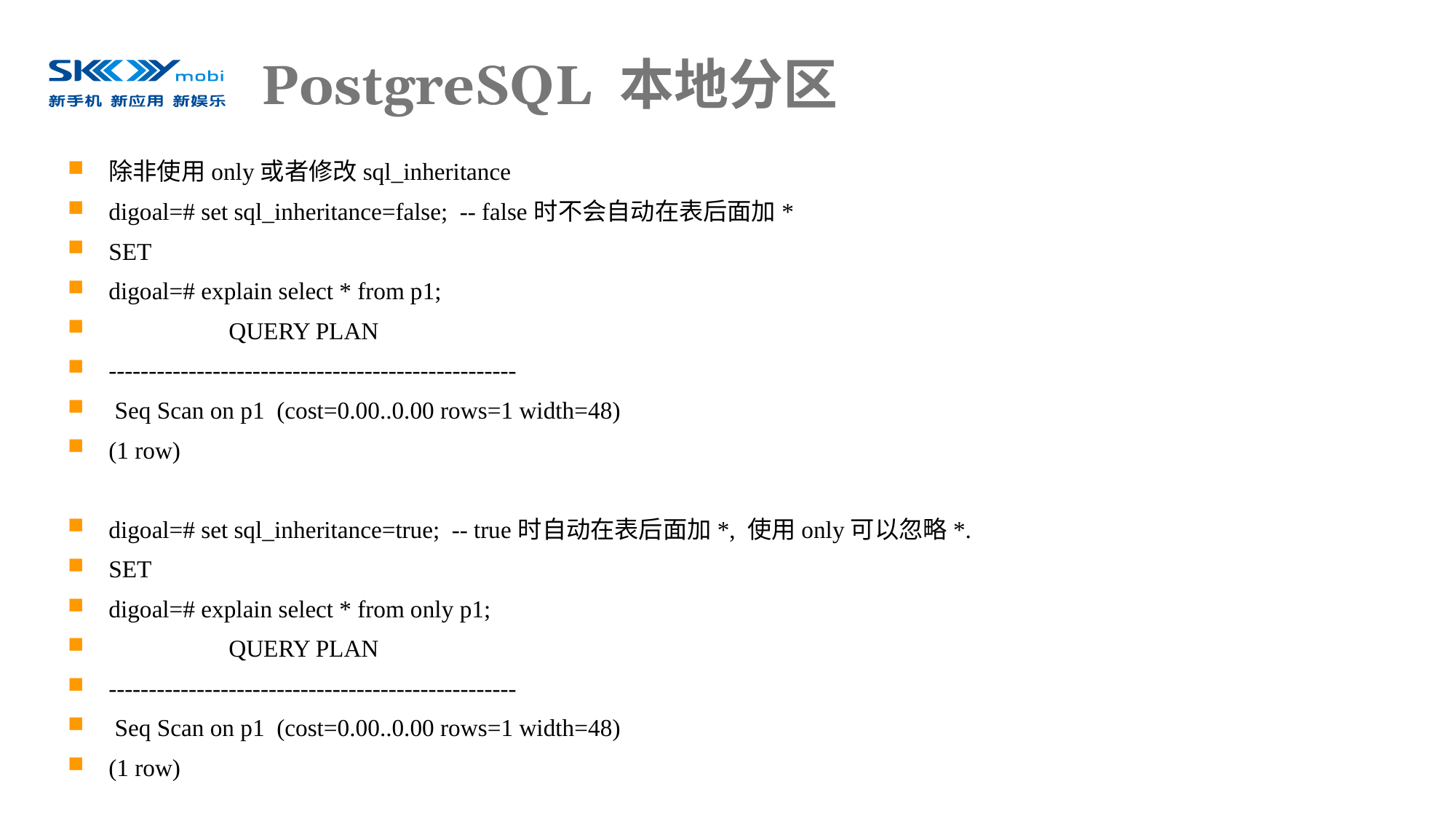

# PostgreSQL 本地分区
除非使用only或者修改sql_inheritance
digoal=# set sql_inheritance=false;  -- false时不会自动在表后面加*
SET
digoal=# explain select * from p1;
                    QUERY PLAN
---------------------------------------------------
 Seq Scan on p1  (cost=0.00..0.00 rows=1 width=48)
(1 row)

digoal=# set sql_inheritance=true;  -- true时自动在表后面加*, 使用only可以忽略*.
SET
digoal=# explain select * from only p1;
                    QUERY PLAN
---------------------------------------------------
 Seq Scan on p1  (cost=0.00..0.00 rows=1 width=48)
(1 row)